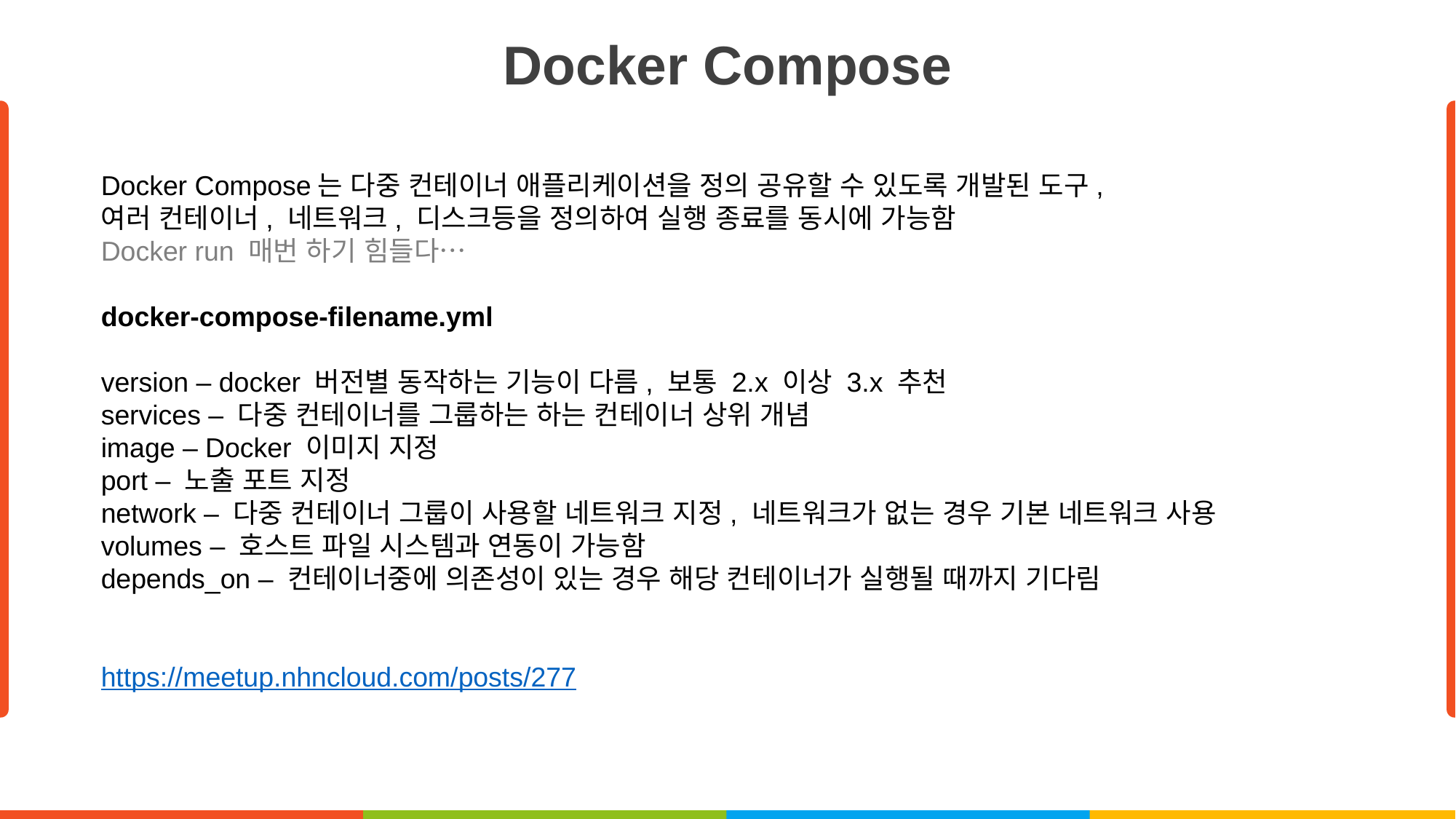

Docker Compose

Docker Compose는 다중 컨테이너 애플리케이션을 정의 공유할 수 있도록 개발된 도구,
여러 컨테이너, 네트워크, 디스크등을 정의하여 실행 종료를 동시에 가능함
Docker run 매번 하기 힘들다…

docker-compose-filename.yml

version – docker 버전별 동작하는 기능이 다름, 보통 2.x 이상 3.x 추천
services – 다중 컨테이너를 그룹하는 하는 컨테이너 상위 개념
image – Docker 이미지 지정
port – 노출 포트 지정
network – 다중 컨테이너 그룹이 사용할 네트워크 지정, 네트워크가 없는 경우 기본 네트워크 사용
volumes – 호스트 파일 시스템과 연동이 가능함
depends_on – 컨테이너중에 의존성이 있는 경우 해당 컨테이너가 실행될 때까지 기다림

https://meetup.nhncloud.com/posts/277